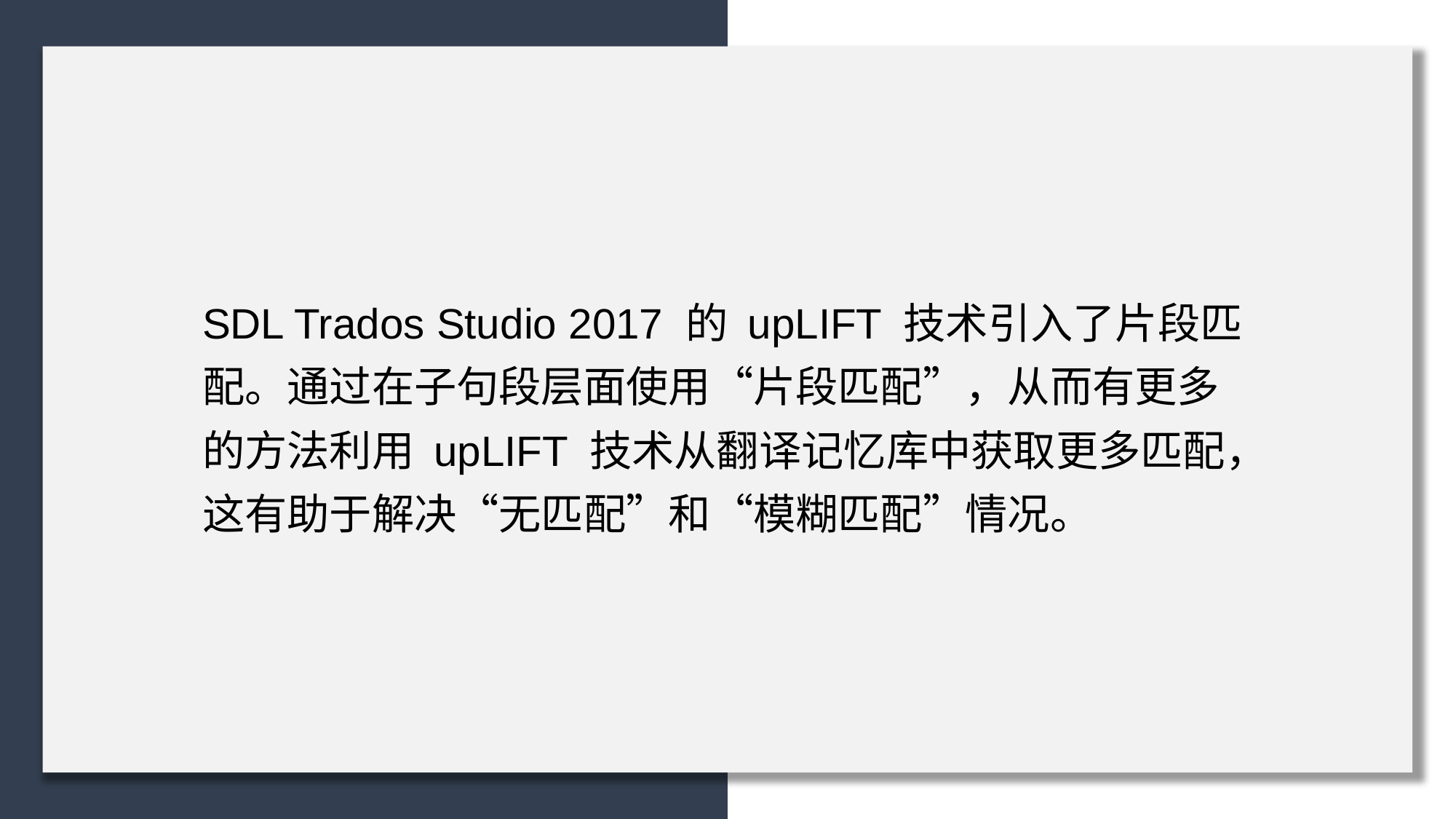

SDL Trados Studio 2017 的 upLIFT 技术引入了片段匹配。通过在子句段层面使用“片段匹配”，从而有更多的方法利用 upLIFT 技术从翻译记忆库中获取更多匹配，这有助于解决“无匹配”和“模糊匹配”情况。